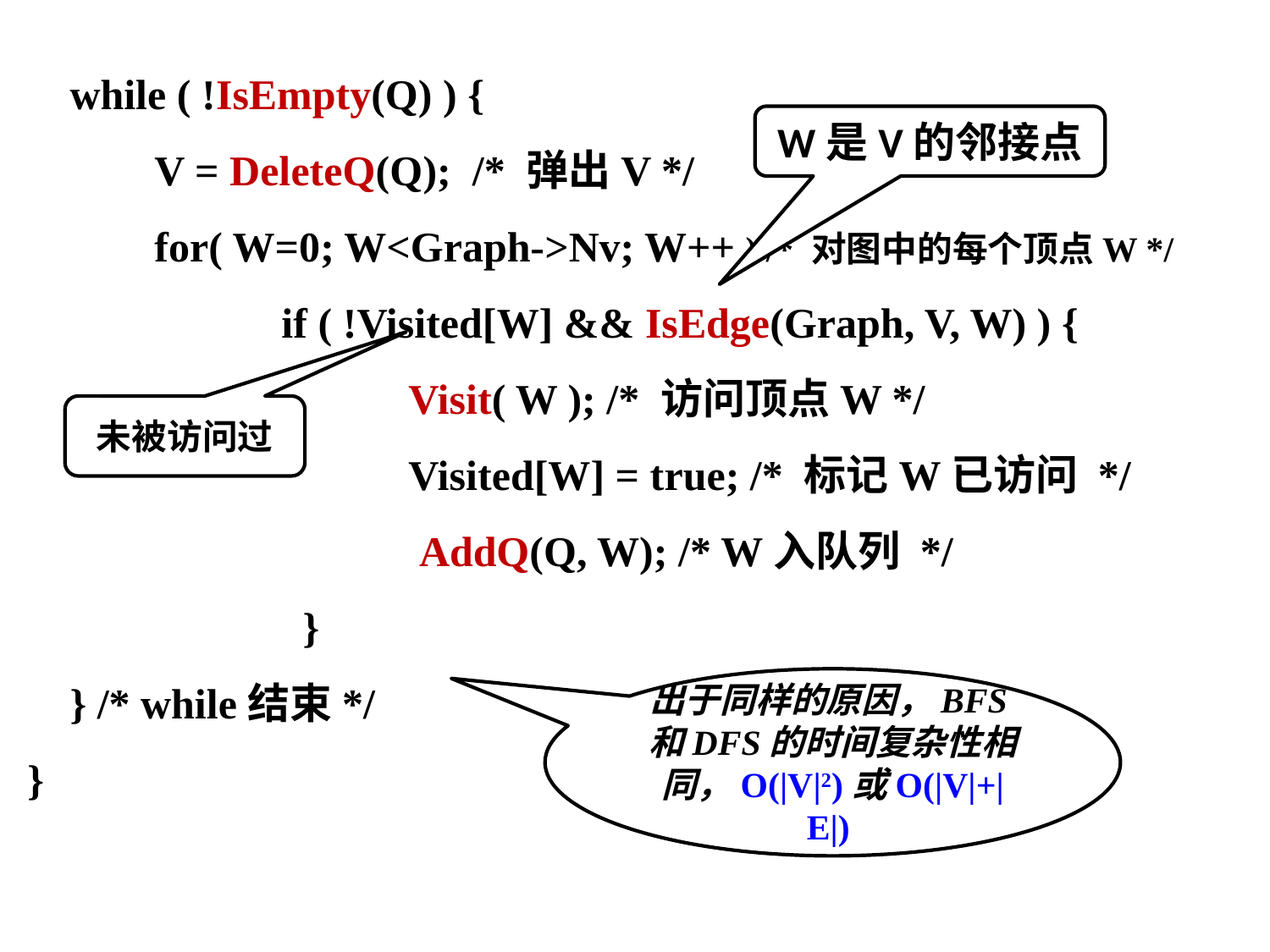

while ( !IsEmpty(Q) ) {
	V = DeleteQ(Q);  /* 弹出V */
	for( W=0; W<Graph->Nv; W++ ) /* 对图中的每个顶点W */
		if ( !Visited[W] && IsEdge(Graph, V, W) ) {
			Visit( W ); /* 访问顶点W */
			Visited[W] = true; /* 标记W已访问 */
                                     AddQ(Q, W); /* W入队列 */
                          }
    } /* while结束*/
}
W是V的邻接点
未被访问过
出于同样的原因，BFS和DFS的时间复杂性相同，O(|V|2)或O(|V|+|E|)